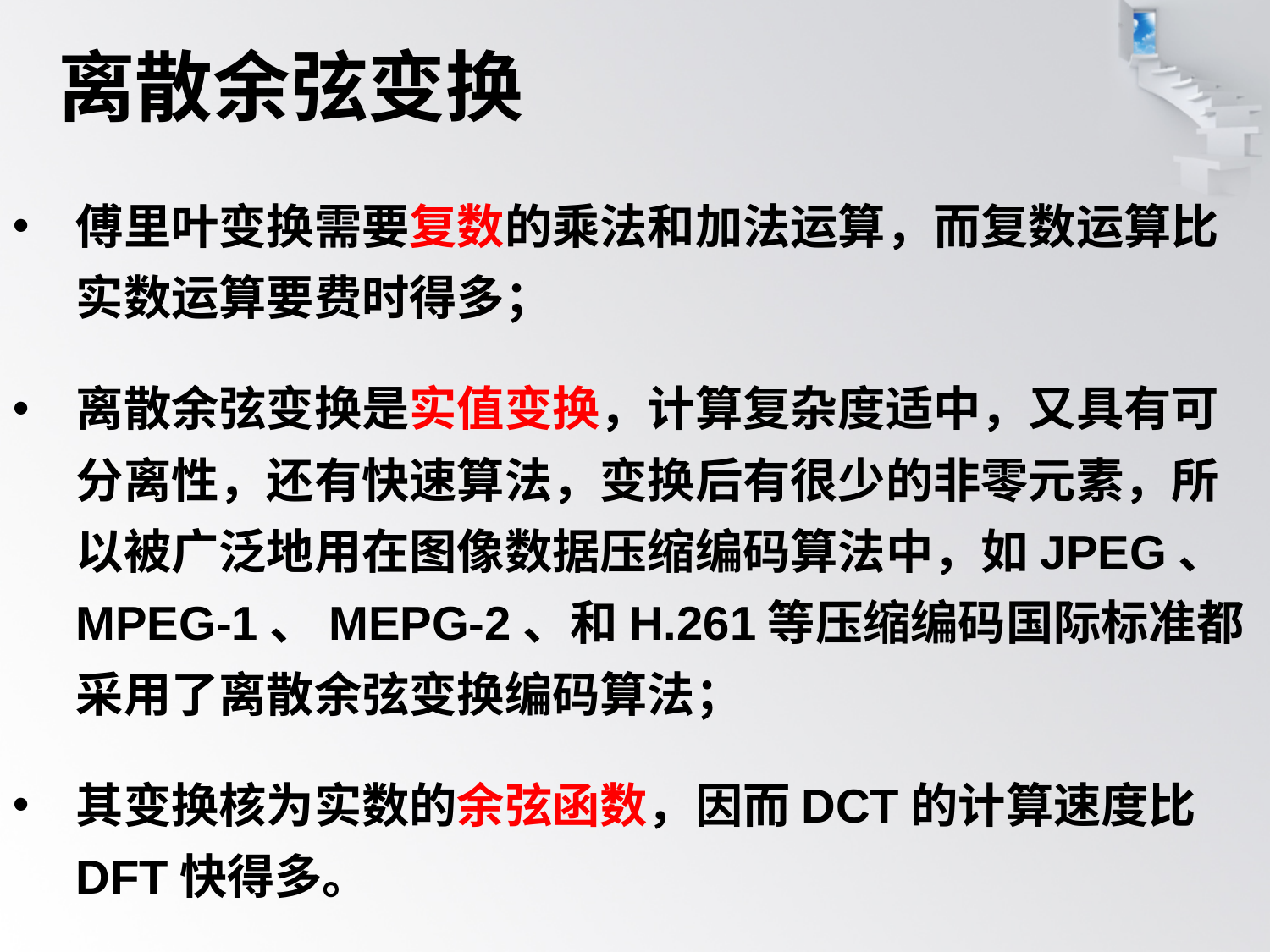

# 离散余弦变换
傅里叶变换需要复数的乘法和加法运算，而复数运算比实数运算要费时得多；

离散余弦变换是实值变换，计算复杂度适中，又具有可分离性，还有快速算法，变换后有很少的非零元素，所以被广泛地用在图像数据压缩编码算法中，如JPEG、MPEG-1、MEPG-2、和H.261等压缩编码国际标准都采用了离散余弦变换编码算法；

其变换核为实数的余弦函数，因而DCT的计算速度比DFT快得多。